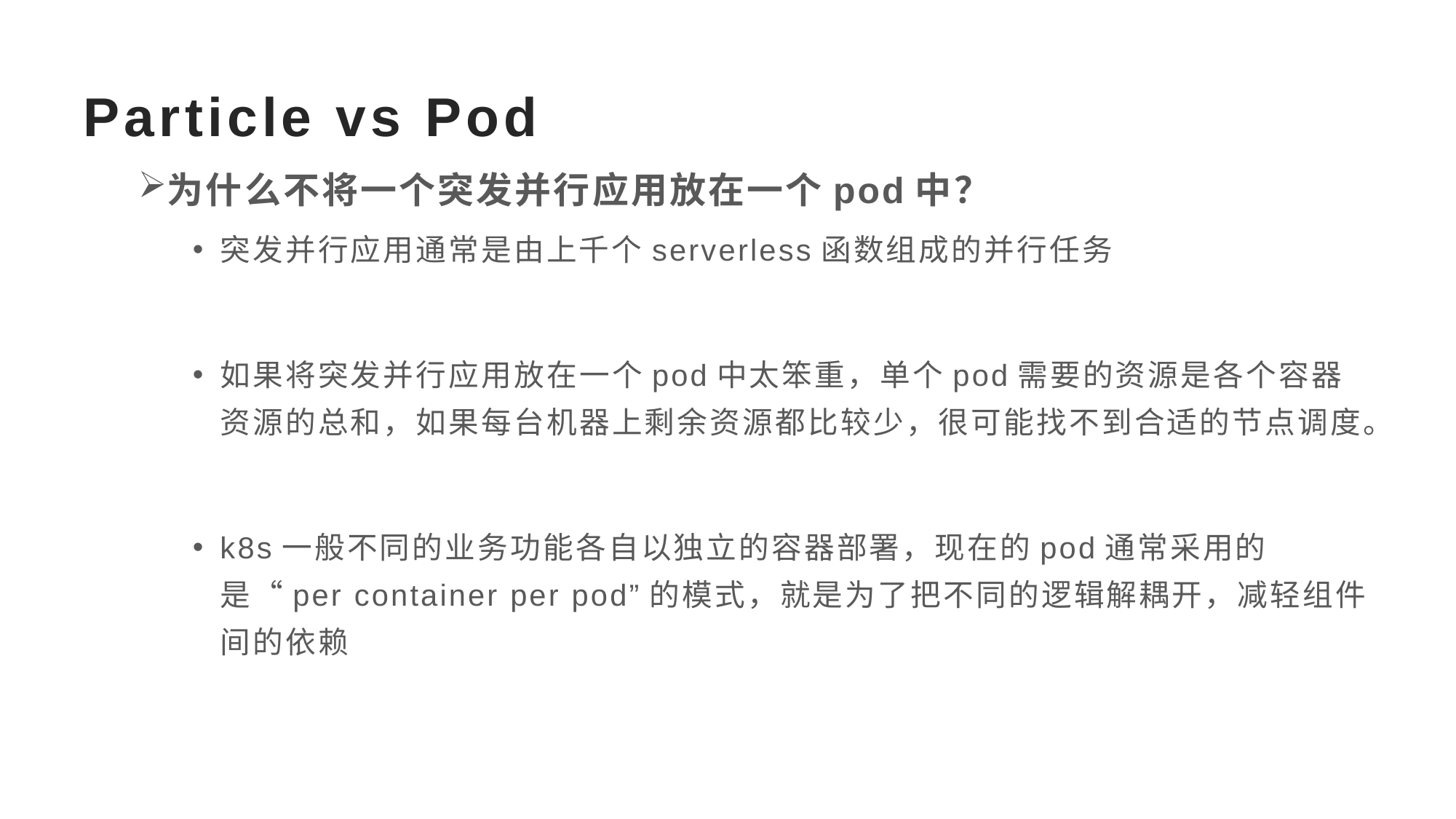

# Particle vs Pod
为什么不将一个突发并行应用放在一个pod中？
突发并行应用通常是由上千个serverless函数组成的并行任务

如果将突发并行应用放在一个pod中太笨重，单个pod需要的资源是各个容器资源的总和，如果每台机器上剩余资源都比较少，很可能找不到合适的节点调度。

k8s一般不同的业务功能各自以独立的容器部署，现在的pod通常采用的是“per container per pod”的模式，就是为了把不同的逻辑解耦开，减轻组件间的依赖